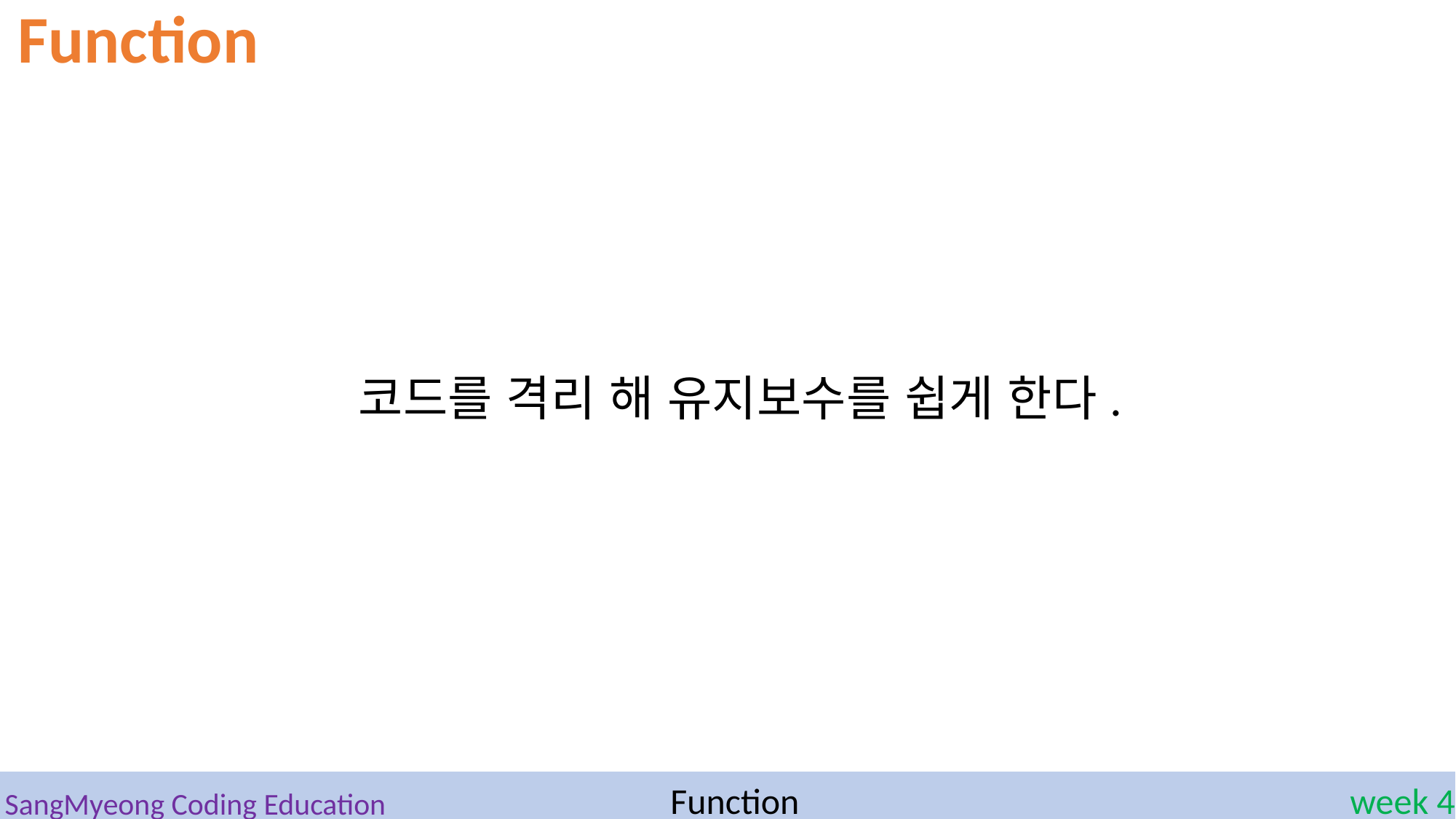

Function
코드를 격리 해 유지보수를 쉽게 한다.

Function
# SangMyeong Coding Education
week 4